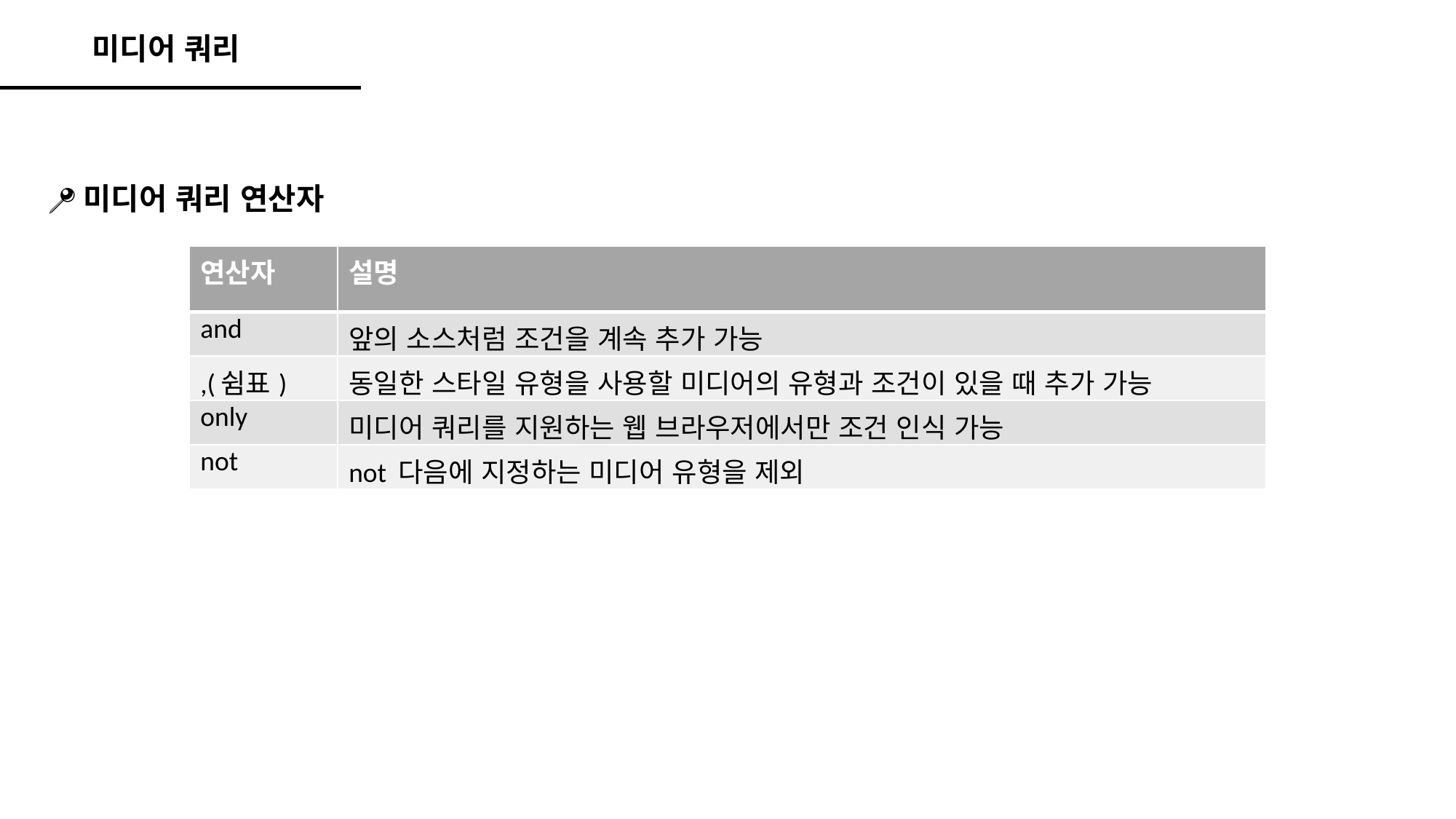

미디어 쿼리
📍미디어 쿼리 연산자
| 연산자 | 설명 |
| --- | --- |
| and | 앞의 소스처럼 조건을 계속 추가 가능 |
| ,(쉼표) | 동일한 스타일 유형을 사용할 미디어의 유형과 조건이 있을 때 추가 가능 |
| only | 미디어 쿼리를 지원하는 웹 브라우저에서만 조건 인식 가능 |
| not | not 다음에 지정하는 미디어 유형을 제외 |